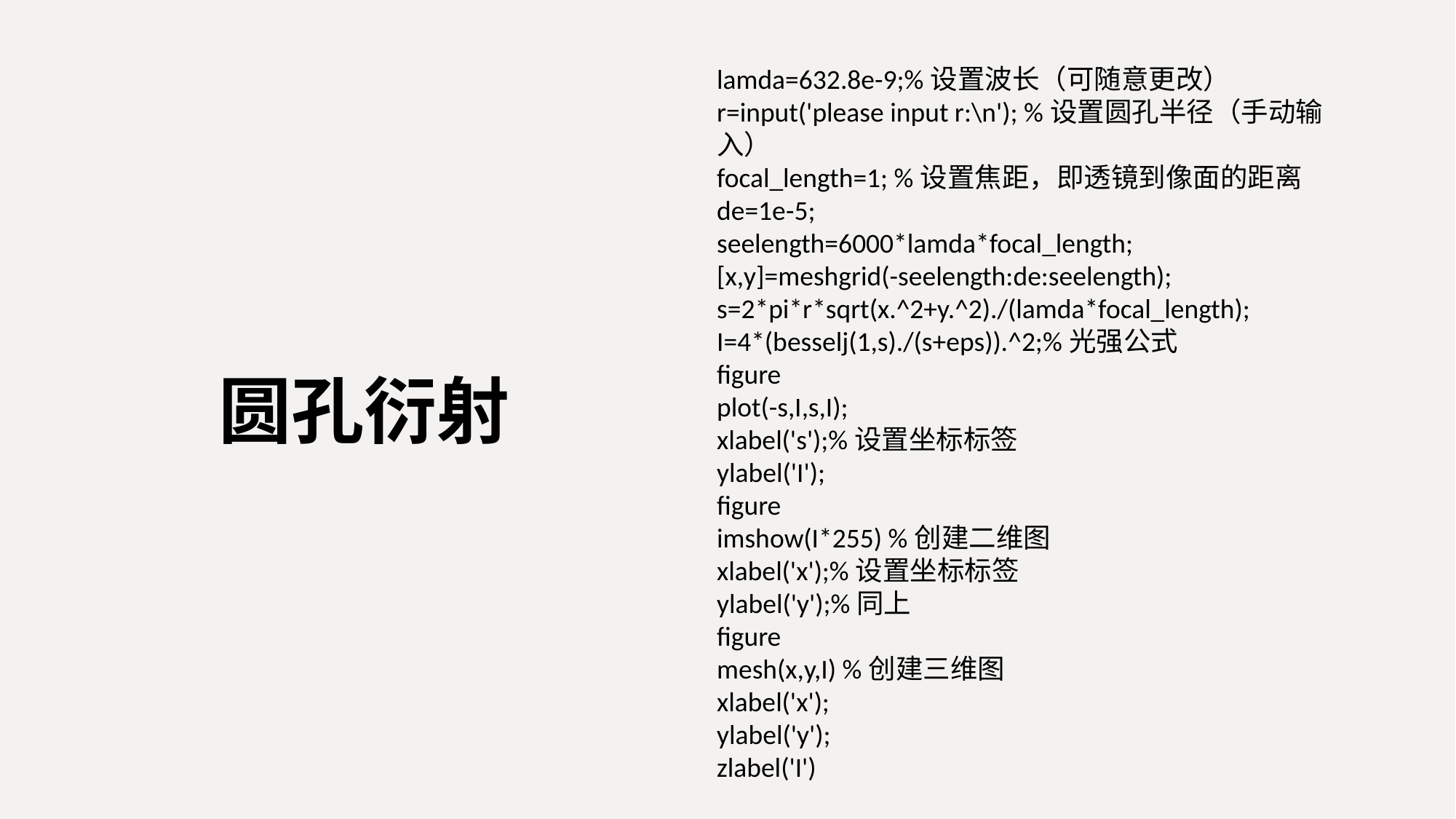

lamda=632.8e-9;%设置波长（可随意更改）
r=input('please input r:\n'); %设置圆孔半径（手动输入）
focal_length=1; %设置焦距，即透镜到像面的距离
de=1e-5;
seelength=6000*lamda*focal_length;
[x,y]=meshgrid(-seelength:de:seelength);
s=2*pi*r*sqrt(x.^2+y.^2)./(lamda*focal_length);
I=4*(besselj(1,s)./(s+eps)).^2;%光强公式
figure
plot(-s,I,s,I);
xlabel('s');%设置坐标标签
ylabel('I');
figure
imshow(I*255) %创建二维图
xlabel('x');%设置坐标标签
ylabel('y');%同上
figure
mesh(x,y,I) %创建三维图
xlabel('x');
ylabel('y');
zlabel('I')
圆孔衍射